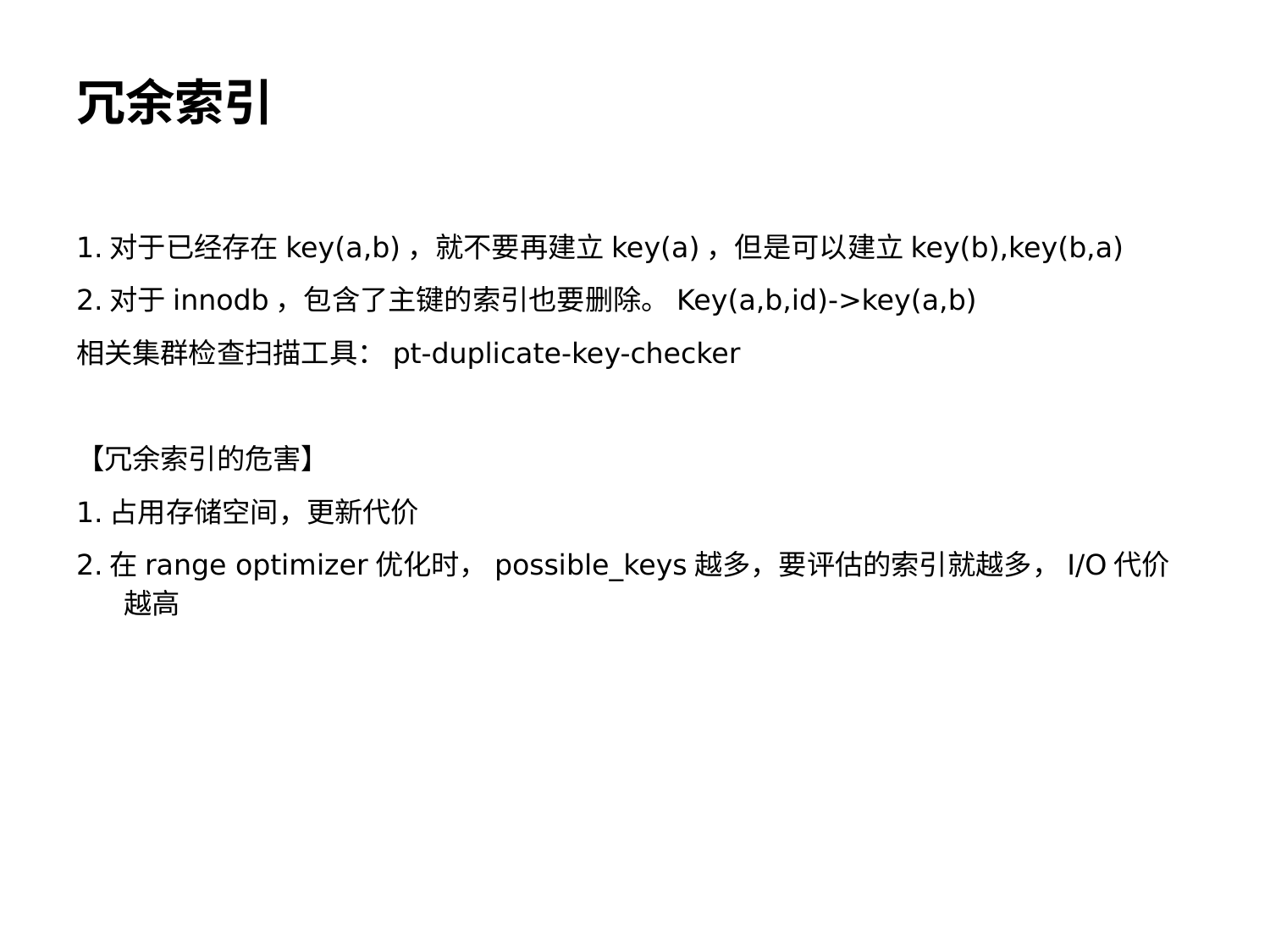

# 冗余索引
1.对于已经存在key(a,b)，就不要再建立key(a)，但是可以建立key(b),key(b,a)
2.对于innodb，包含了主键的索引也要删除。Key(a,b,id)->key(a,b)
相关集群检查扫描工具：pt-duplicate-key-checker

【冗余索引的危害】
1.占用存储空间，更新代价
2.在range optimizer优化时，possible_keys越多，要评估的索引就越多，I/O代价越高